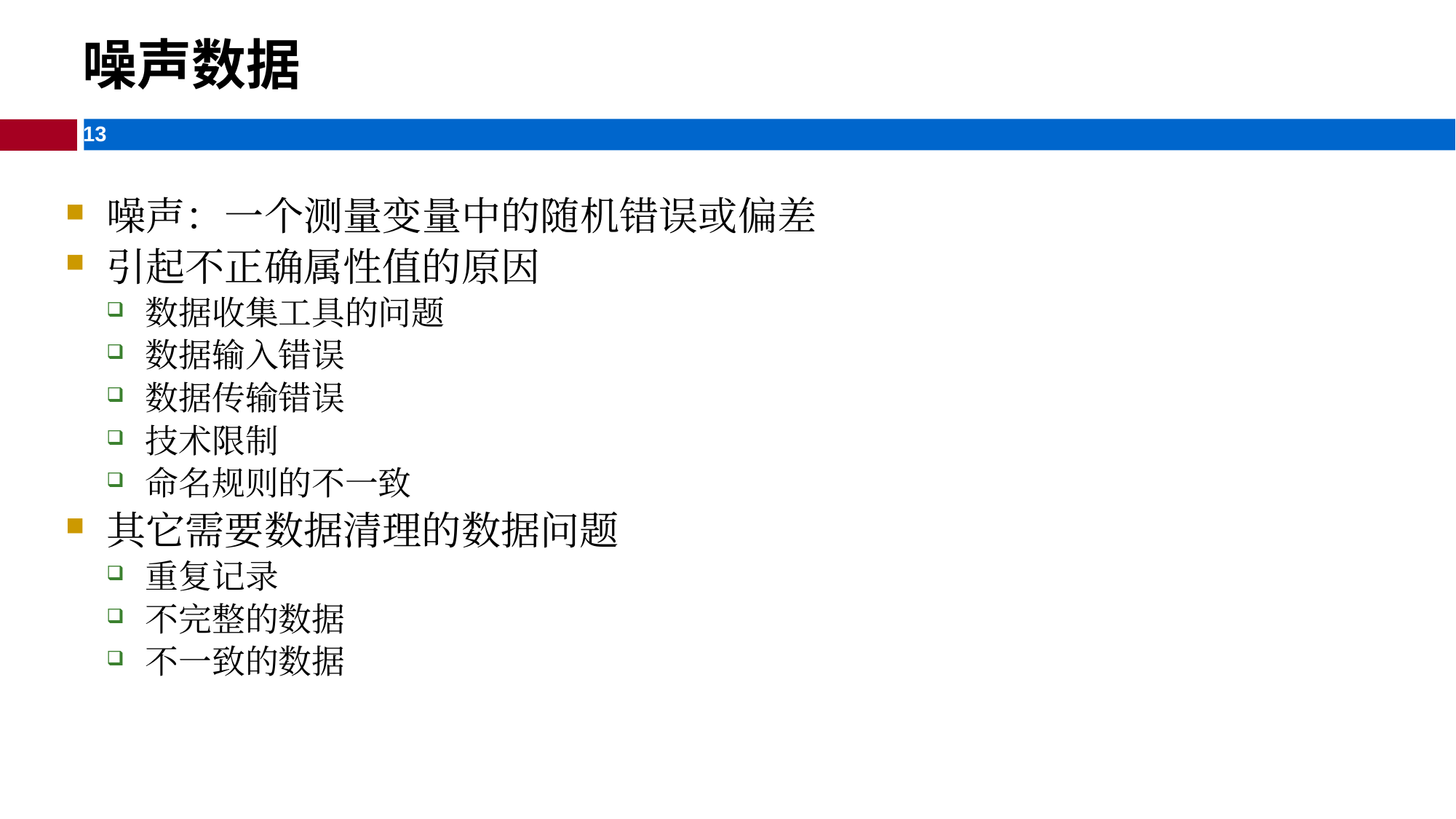

噪声数据
噪声：一个测量变量中的随机错误或偏差
引起不正确属性值的原因
数据收集工具的问题
数据输入错误
数据传输错误
技术限制
命名规则的不一致
其它需要数据清理的数据问题
重复记录
不完整的数据
不一致的数据